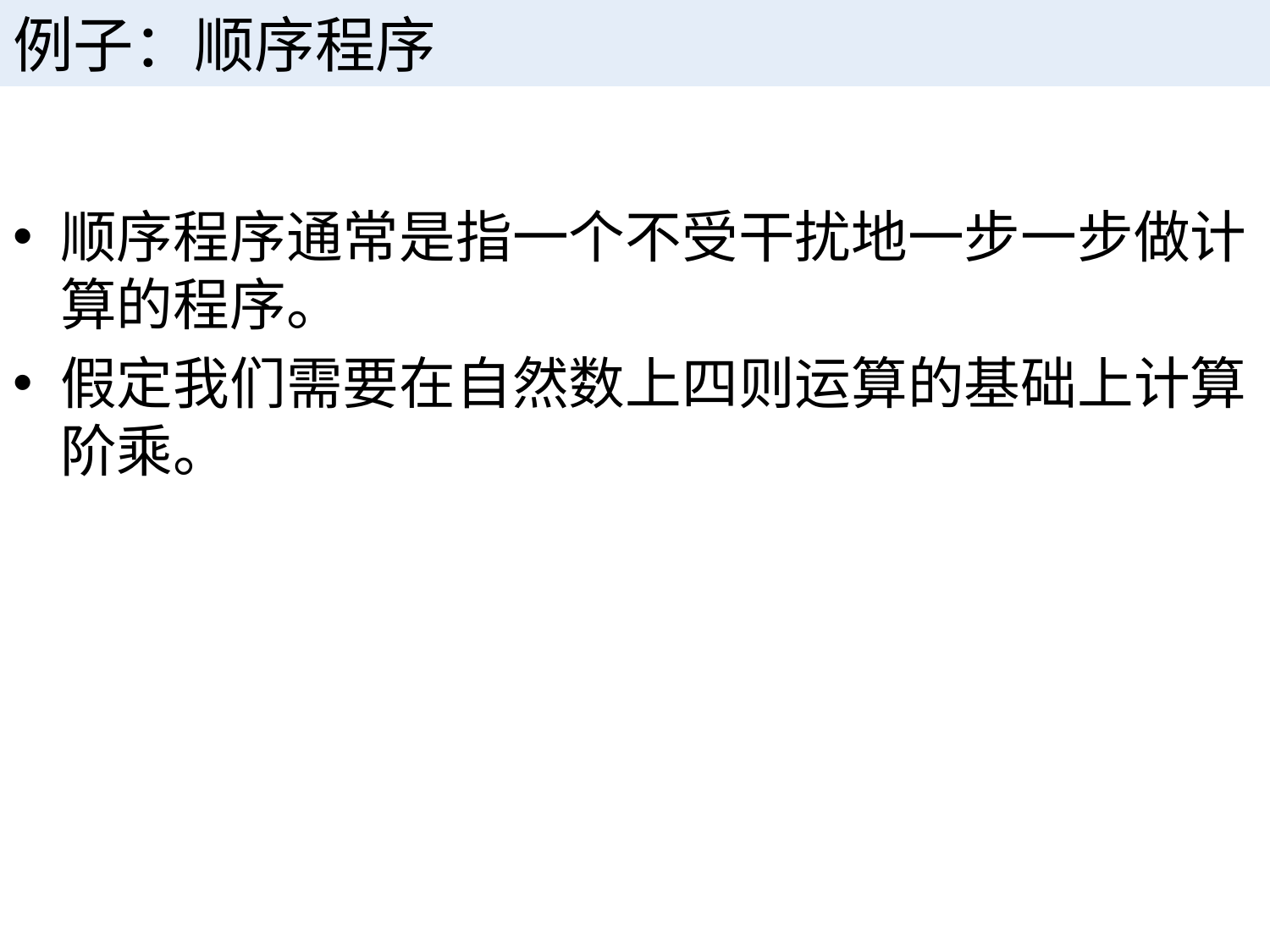

# 例子：顺序程序

顺序程序通常是指一个不受干扰地一步一步做计算的程序。
假定我们需要在自然数上四则运算的基础上计算阶乘。